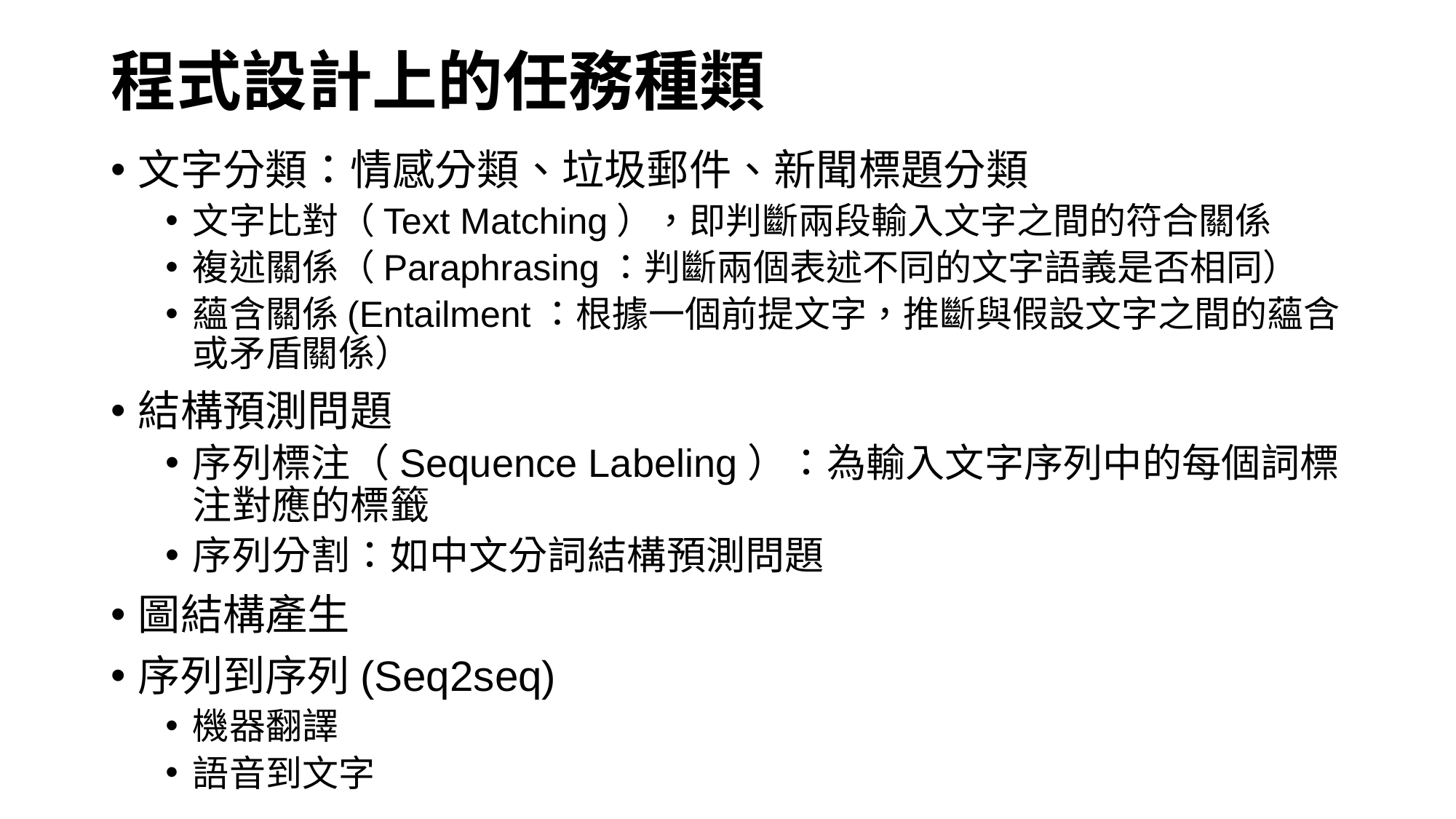

# 程式設計上的任務種類
文字分類：情感分類、垃圾郵件、新聞標題分類
文字比對（Text Matching），即判斷兩段輸入文字之間的符合關係
複述關係（Paraphrasing：判斷兩個表述不同的文字語義是否相同）
蘊含關係(Entailment：根據一個前提文字，推斷與假設文字之間的蘊含或矛盾關係）
結構預測問題
序列標注（Sequence Labeling）：為輸入文字序列中的每個詞標注對應的標籤
序列分割：如中文分詞結構預測問題
圖結構產生
序列到序列(Seq2seq)
機器翻譯
語音到文字